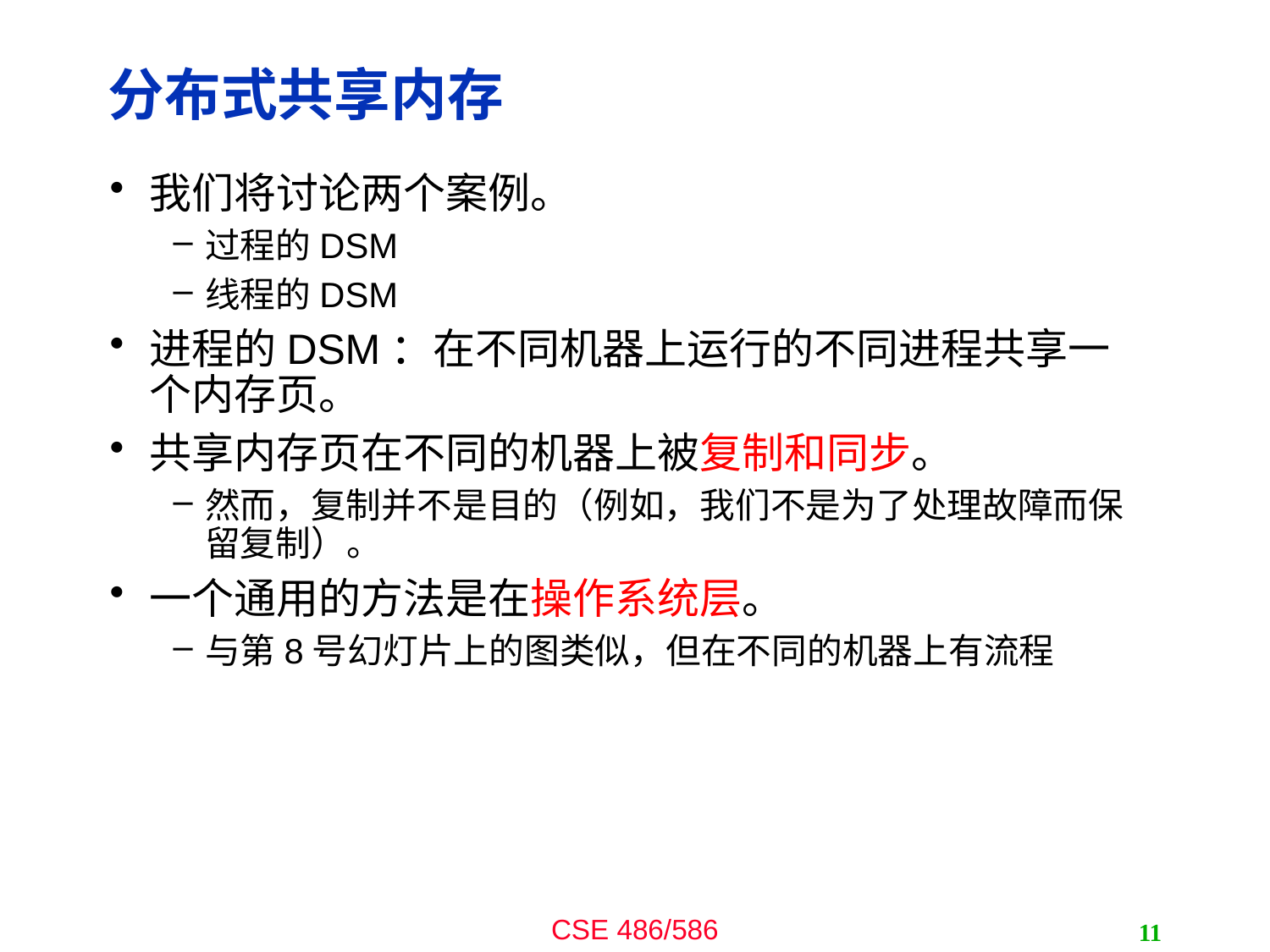

# 分布式共享内存
我们将讨论两个案例。
过程的DSM
线程的DSM
进程的DSM：在不同机器上运行的不同进程共享一个内存页。
共享内存页在不同的机器上被复制和同步。
然而，复制并不是目的（例如，我们不是为了处理故障而保留复制）。
一个通用的方法是在操作系统层。
与第8号幻灯片上的图类似，但在不同的机器上有流程
11